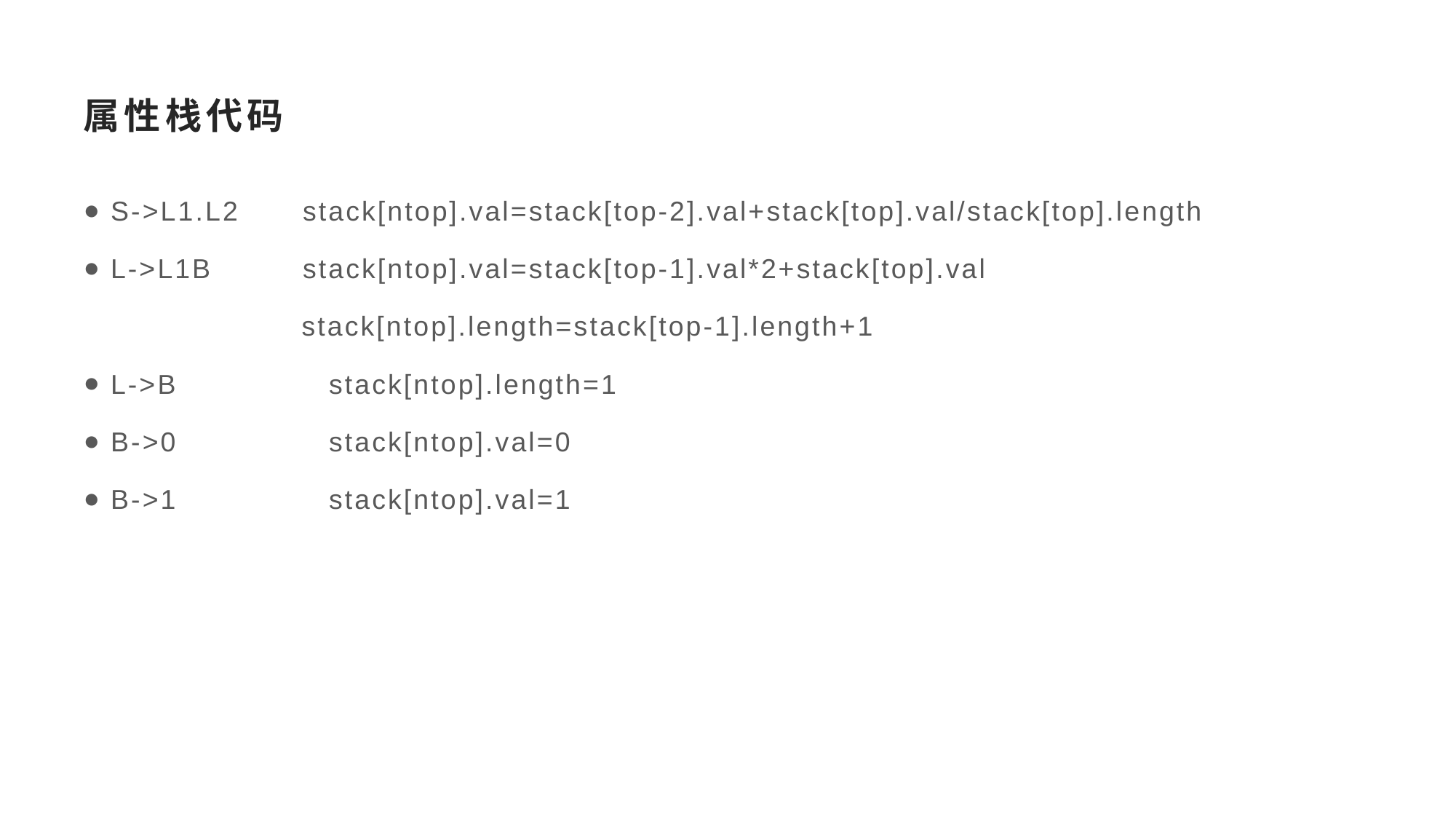

# 属性栈代码
S->L1.L2	stack[ntop].val=stack[top-2].val+stack[top].val/stack[top].length
L->L1B	stack[ntop].val=stack[top-1].val*2+stack[top].val
		stack[ntop].length=stack[top-1].length+1
L->B 		stack[ntop].length=1
B->0		stack[ntop].val=0
B->1		stack[ntop].val=1